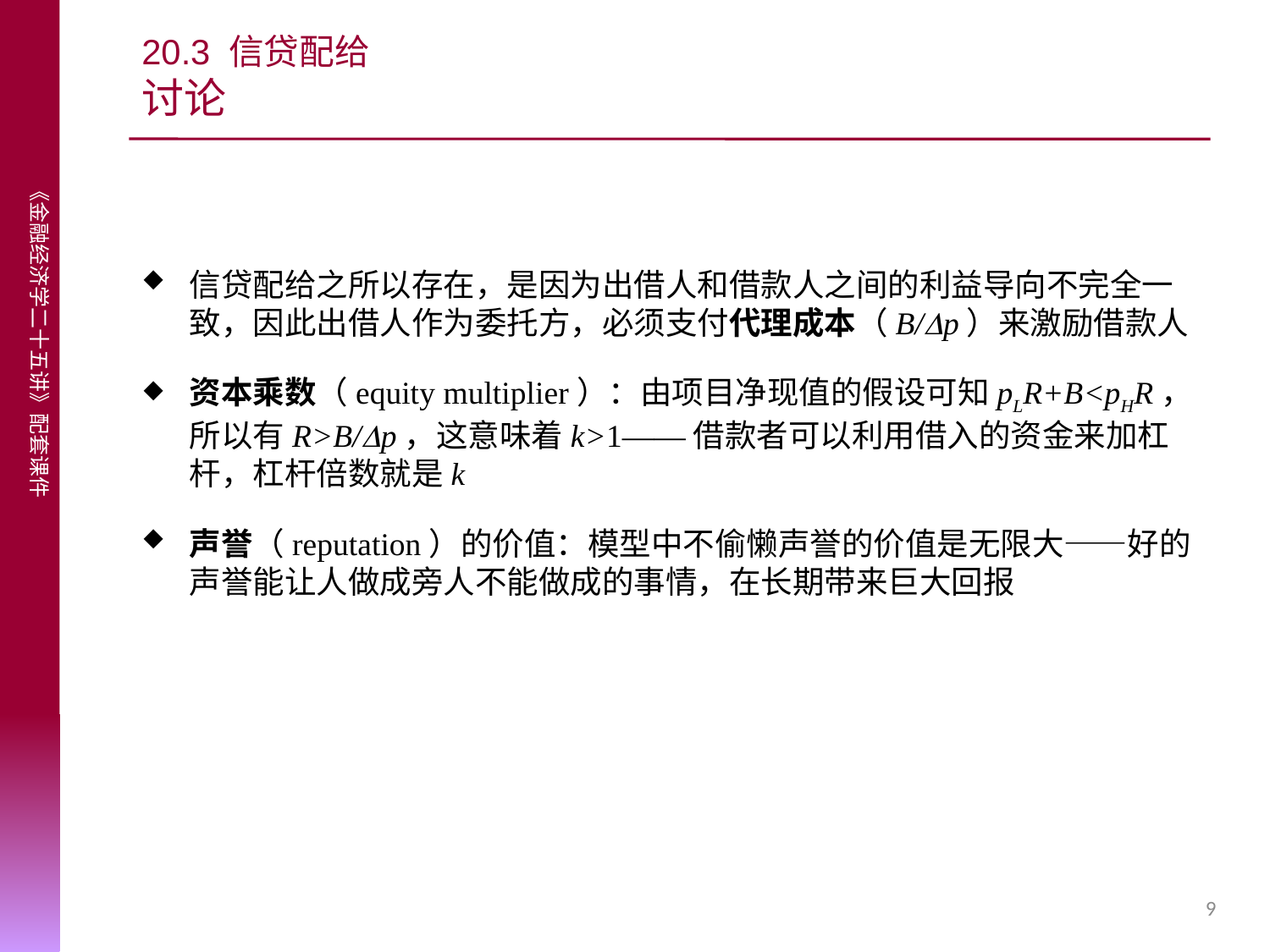

# 20.3 信贷配给 讨论

信贷配给之所以存在，是因为出借人和借款人之间的利益导向不完全一致，因此出借人作为委托方，必须支付代理成本（B/Δp）来激励借款人
资本乘数（equity multiplier）：由项目净现值的假设可知pLR+B<pHR，所以有R>B/Δp，这意味着k>1——借款者可以利用借入的资金来加杠杆，杠杆倍数就是k
声誉（reputation）的价值：模型中不偷懒声誉的价值是无限大——好的声誉能让人做成旁人不能做成的事情，在长期带来巨大回报

9